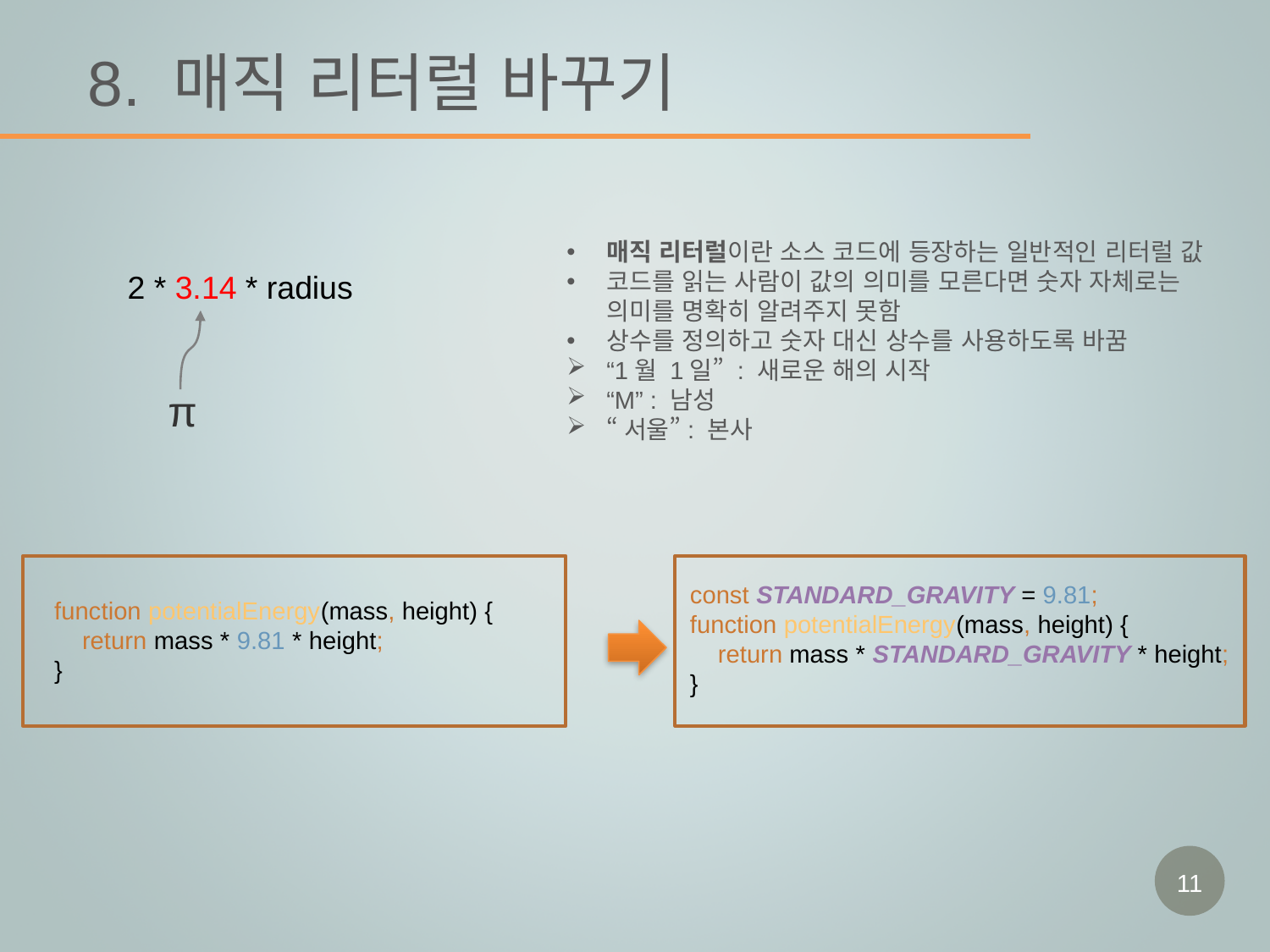

# 8. 매직 리터럴 바꾸기
매직 리터럴이란 소스 코드에 등장하는 일반적인 리터럴 값
코드를 읽는 사람이 값의 의미를 모른다면 숫자 자체로는 의미를 명확히 알려주지 못함
상수를 정의하고 숫자 대신 상수를 사용하도록 바꿈
“1월 1일” : 새로운 해의 시작
“M” : 남성
“서울”: 본사
2 * 3.14 * radius
π

const STANDARD_GRAVITY = 9.81;
function potentialEnergy(mass, height) {
    return mass * STANDARD_GRAVITY * height;
}
function potentialEnergy(mass, height) {
    return mass * 9.81 * height;
}